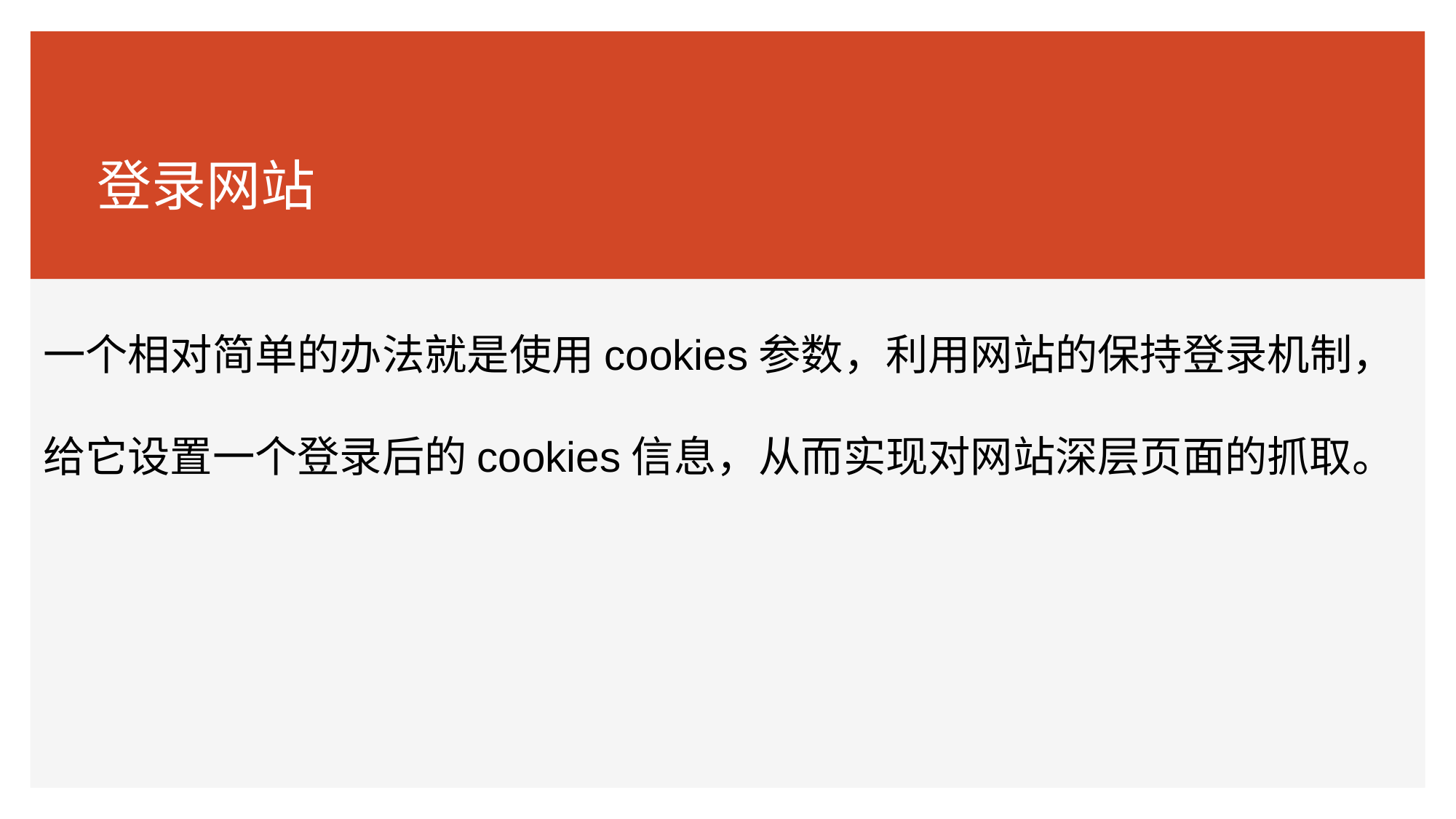

# 登录网站
一个相对简单的办法就是使用cookies参数，利用网站的保持登录机制，给它设置一个登录后的cookies信息，从而实现对网站深层页面的抓取。